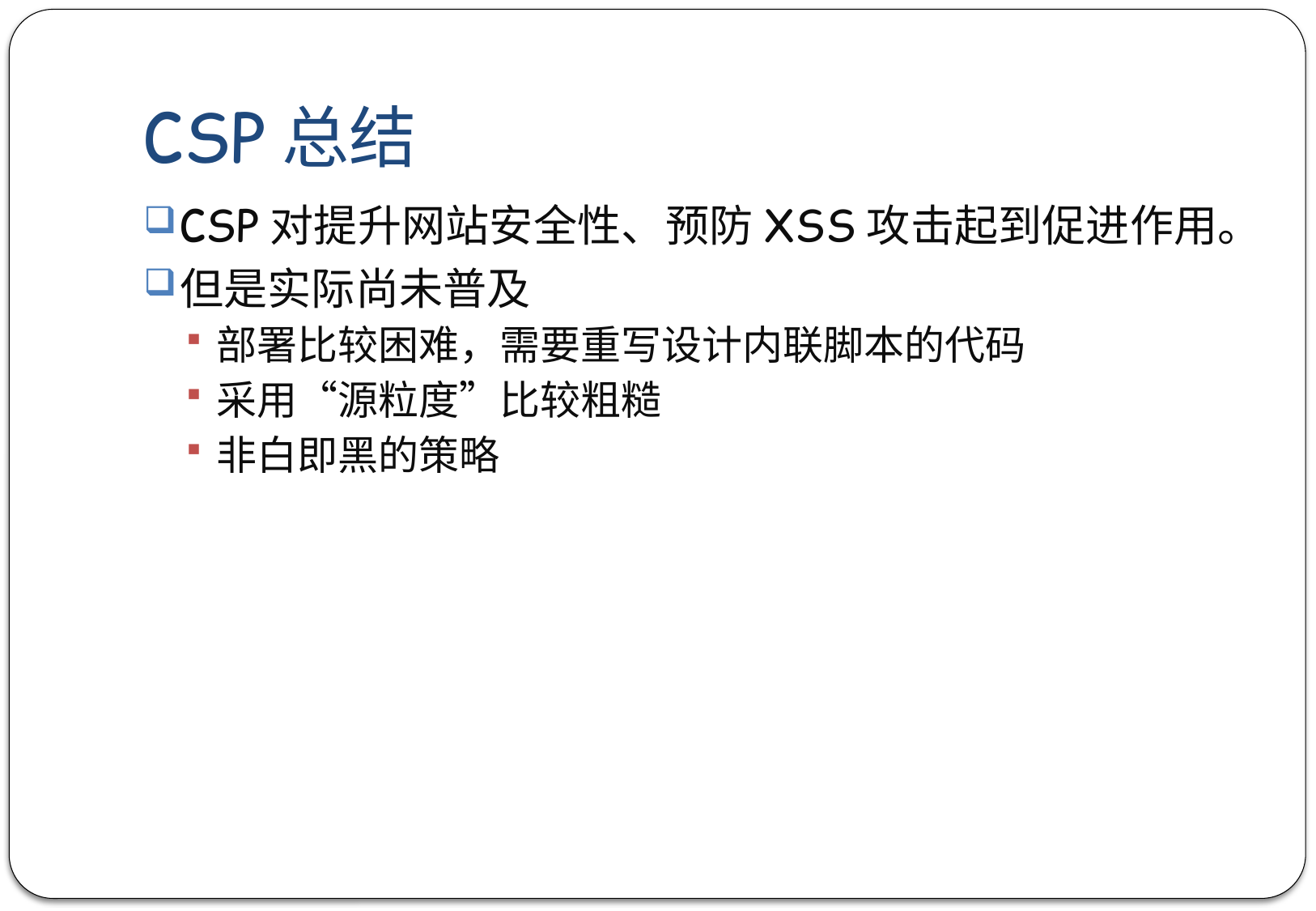

# CSP总结
CSP对提升网站安全性、预防XSS攻击起到促进作用。
但是实际尚未普及
部署比较困难，需要重写设计内联脚本的代码
采用“源粒度”比较粗糙
非白即黑的策略